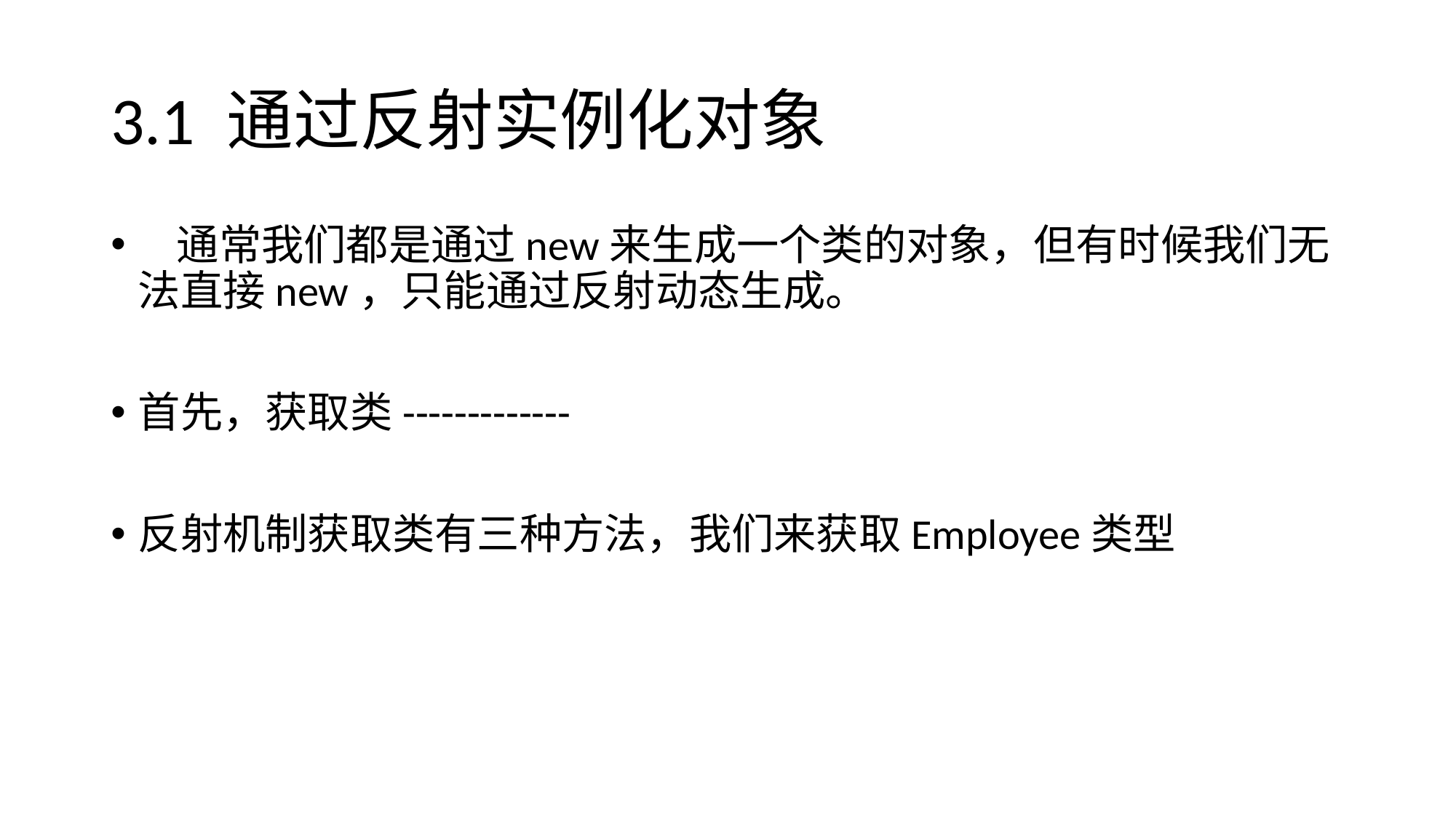

# 3.1 通过反射实例化对象
   通常我们都是通过new来生成一个类的对象，但有时候我们无法直接new，只能通过反射动态生成。

首先，获取类-------------

反射机制获取类有三种方法，我们来获取Employee类型